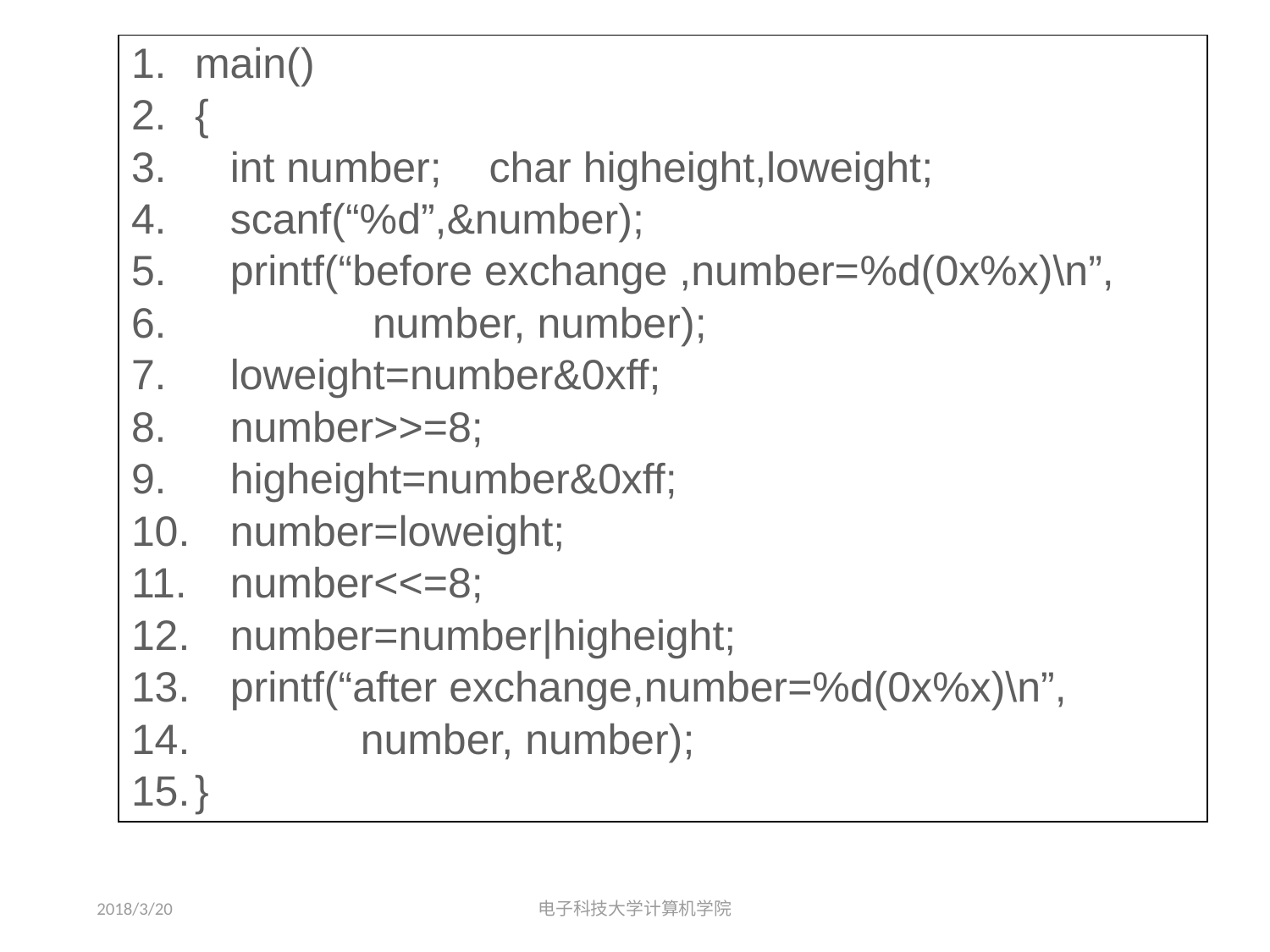

main()
{
   int number;    char higheight,loweight;
   scanf(“%d”,&number);
   printf(“before exchange ,number=%d(0x%x)\n”,
               number, number);
   loweight=number&0xff;
   number>>=8;
   higheight=number&0xff;
   number=loweight;
   number<<=8;
   number=number|higheight;
   printf(“after exchange,number=%d(0x%x)\n”,
              number, number);
}

2018/3/20
电子科技大学计算机学院